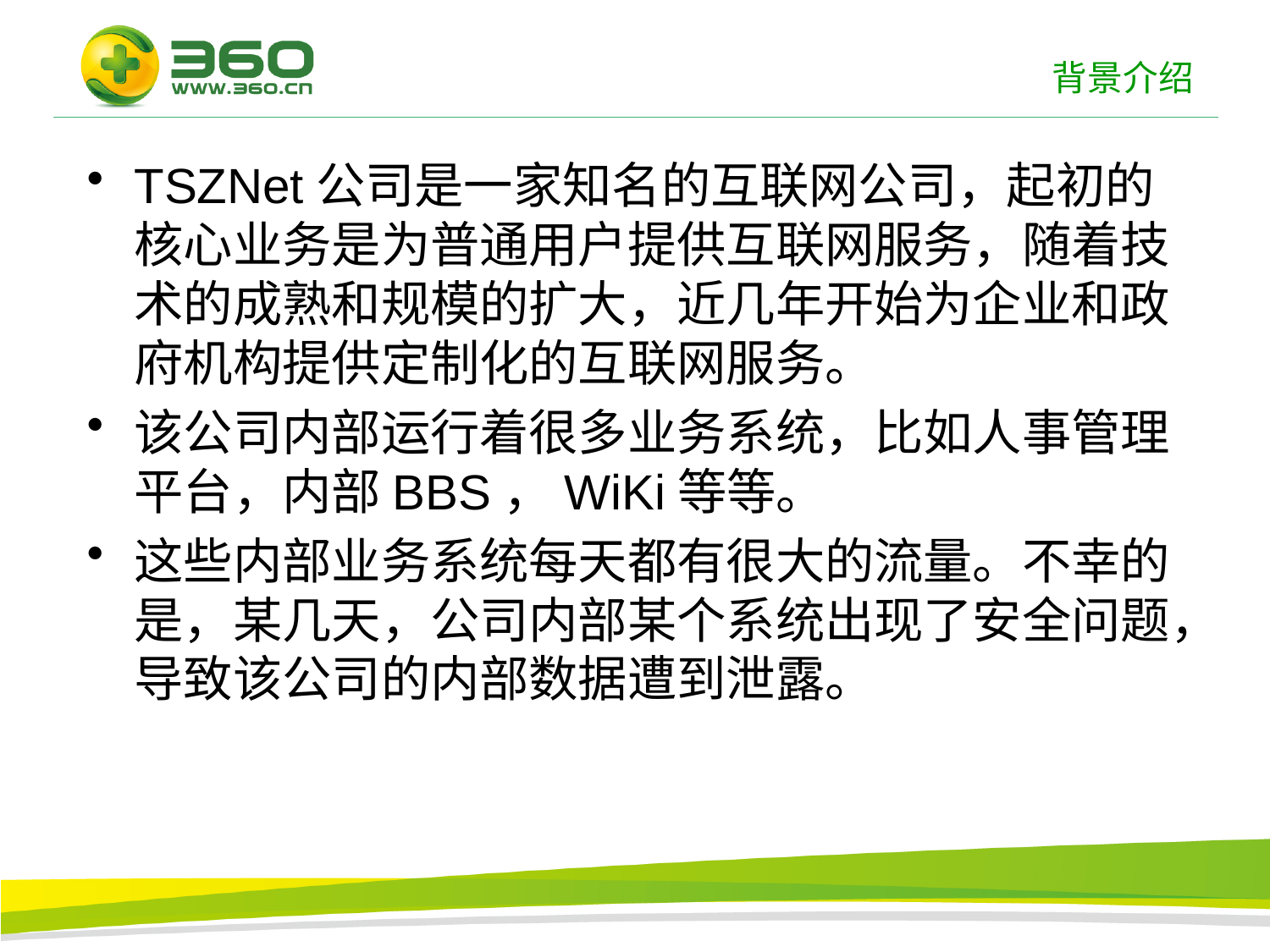

# 背景介绍
TSZNet公司是一家知名的互联网公司，起初的核心业务是为普通用户提供互联网服务，随着技术的成熟和规模的扩大，近几年开始为企业和政府机构提供定制化的互联网服务。
该公司内部运行着很多业务系统，比如人事管理平台，内部BBS，WiKi等等。
这些内部业务系统每天都有很大的流量。不幸的是，某几天，公司内部某个系统出现了安全问题，导致该公司的内部数据遭到泄露。